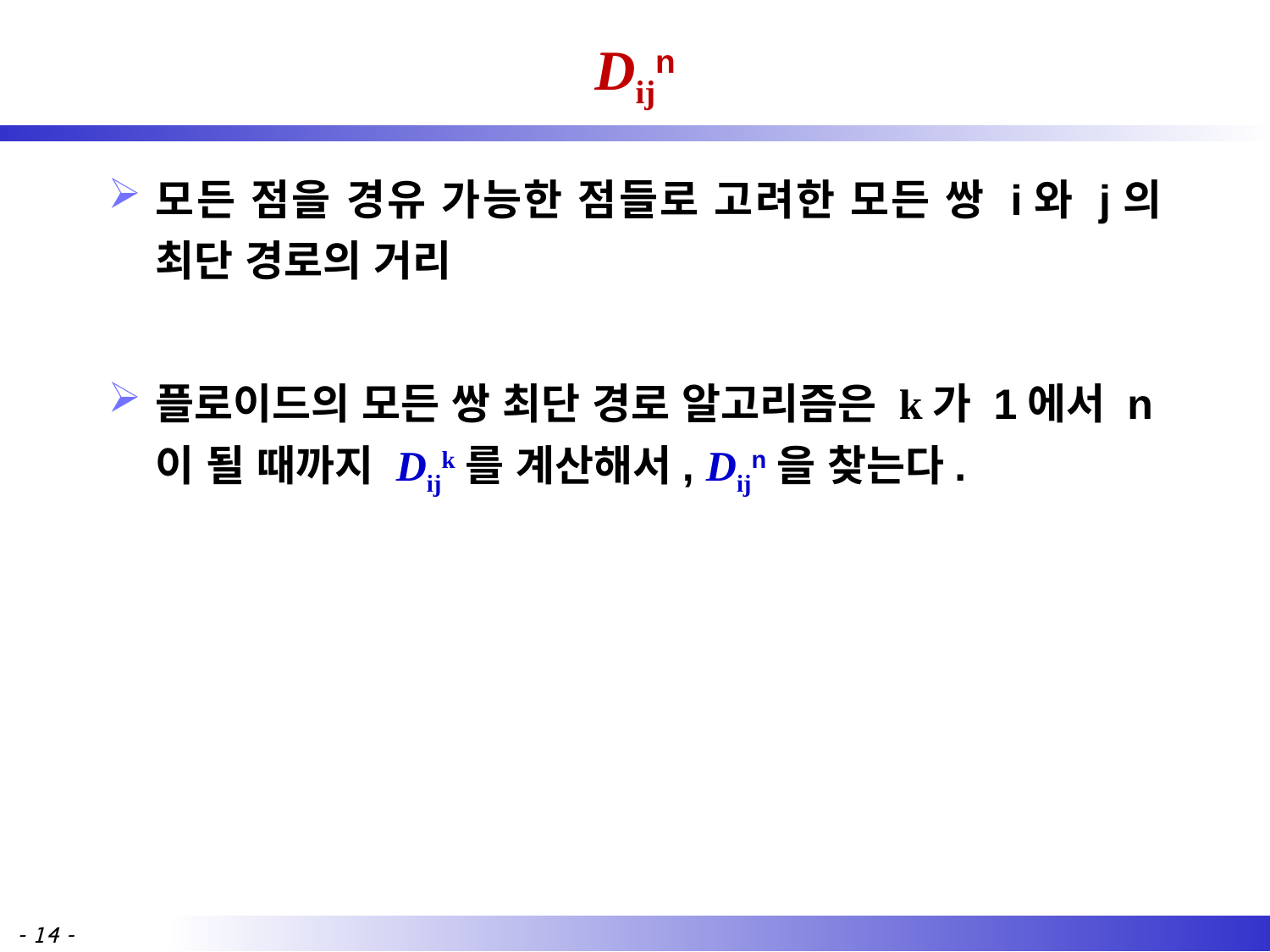

# Dijn
모든 점을 경유 가능한 점들로 고려한 모든 쌍 i와 j의 최단 경로의 거리

플로이드의 모든 쌍 최단 경로 알고리즘은 k가 1에서 n이 될 때까지 Dijk를 계산해서, Dijn을 찾는다.
- 14 -